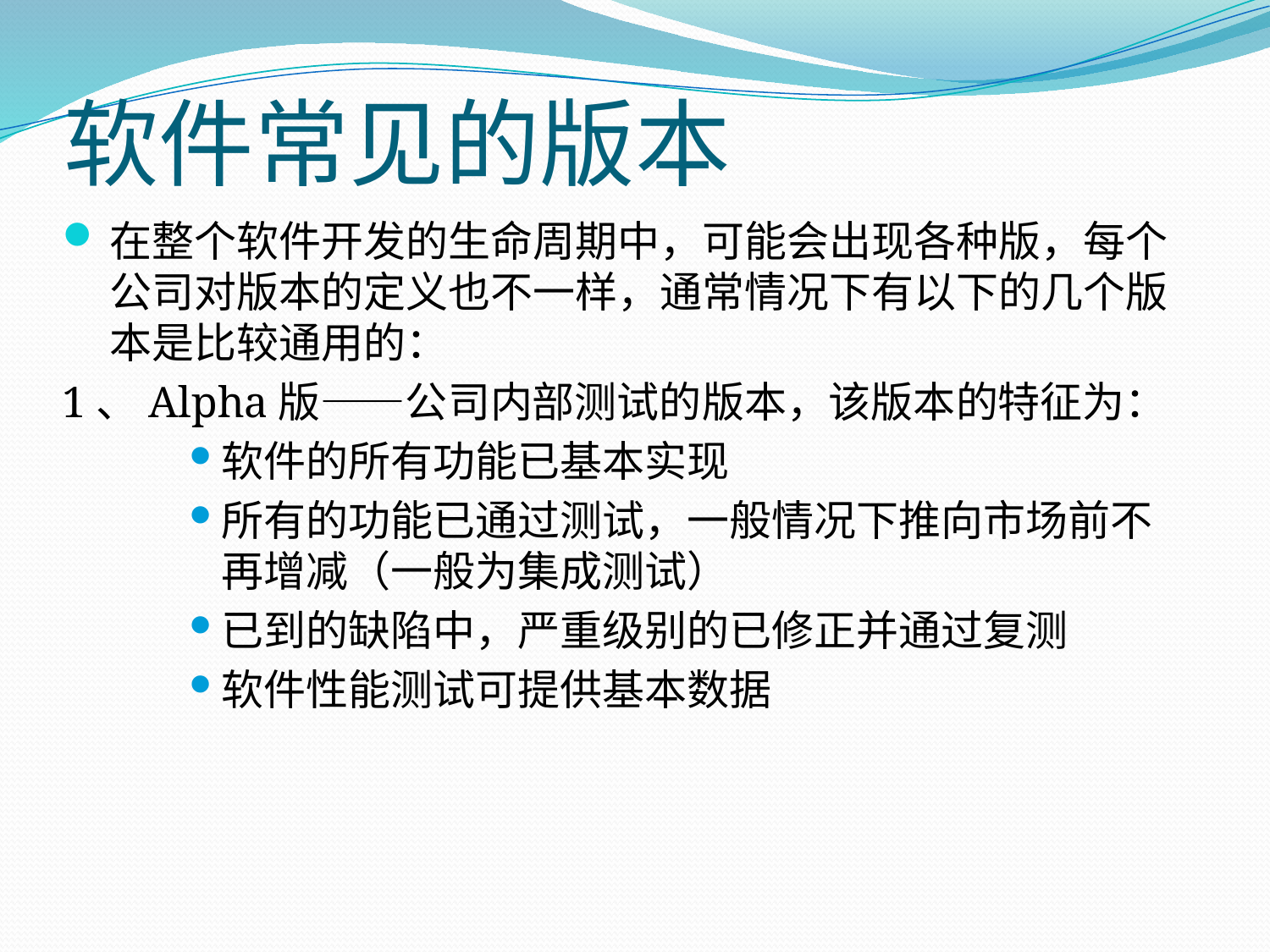

# 软件常见的版本
在整个软件开发的生命周期中，可能会出现各种版，每个公司对版本的定义也不一样，通常情况下有以下的几个版本是比较通用的：
1、Alpha版——公司内部测试的版本，该版本的特征为：
软件的所有功能已基本实现
所有的功能已通过测试，一般情况下推向市场前不再增减（一般为集成测试）
已到的缺陷中，严重级别的已修正并通过复测
软件性能测试可提供基本数据